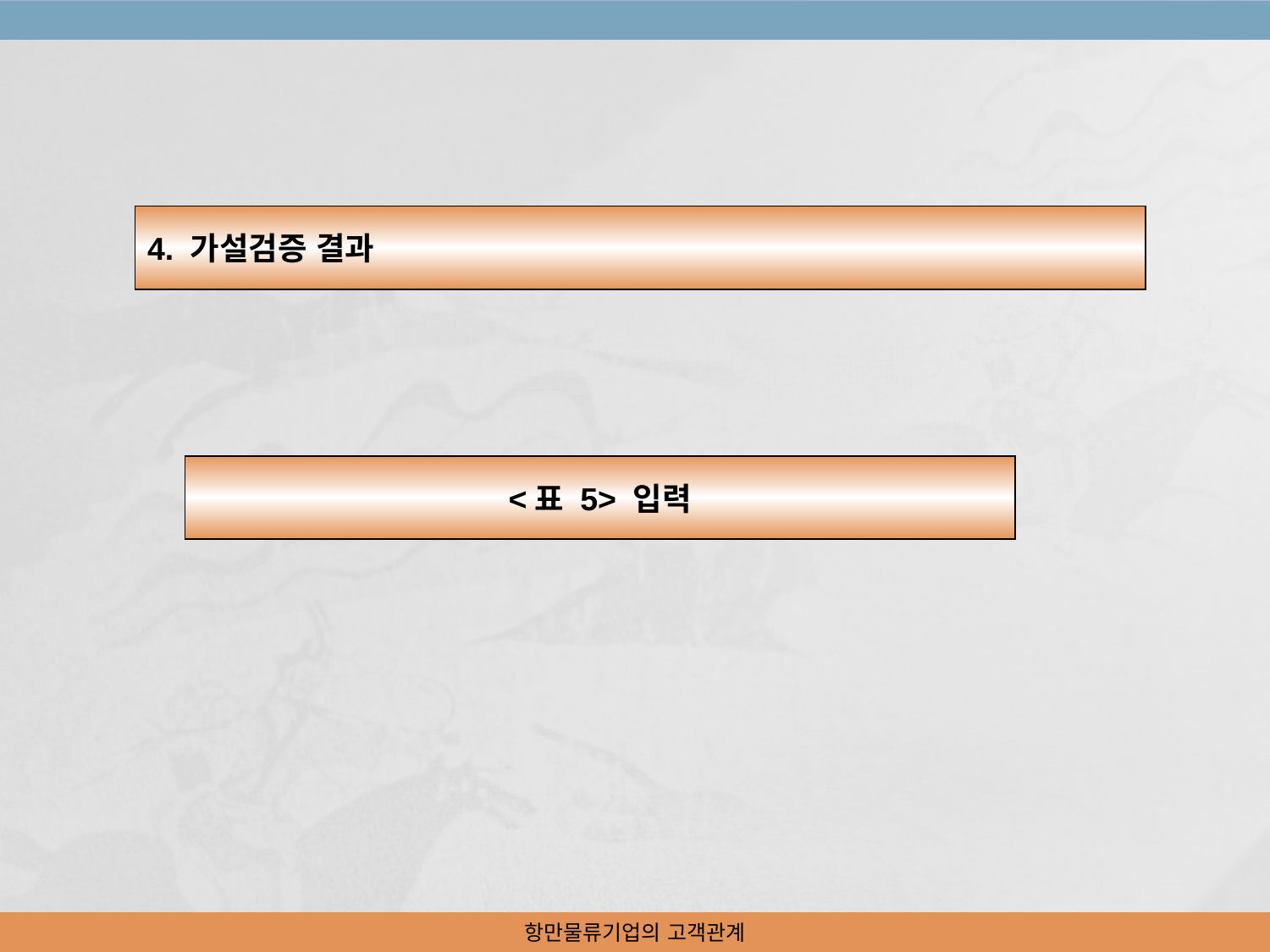

4. 가설검증 결과
<표 5> 입력
항만물류기업의 고객관계